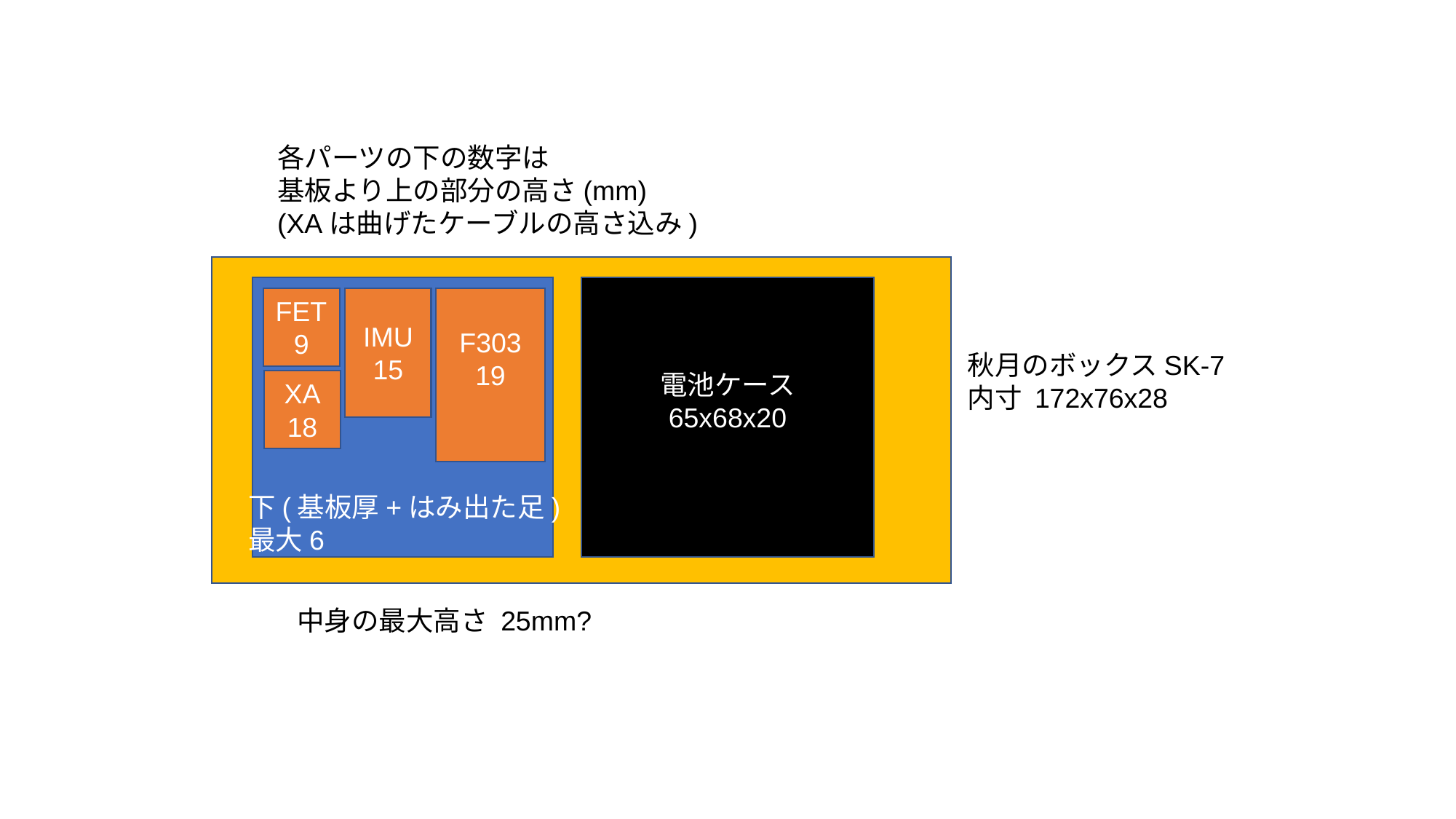

各パーツの下の数字は
基板より上の部分の高さ(mm)
(XAは曲げたケーブルの高さ込み)

電池ケース
65x68x20

IMU
15
F303
19

FET
9
秋月のボックスSK-7
内寸 172x76x28
XA
18
下(基板厚+はみ出た足)
最大6
中身の最大高さ 25mm?